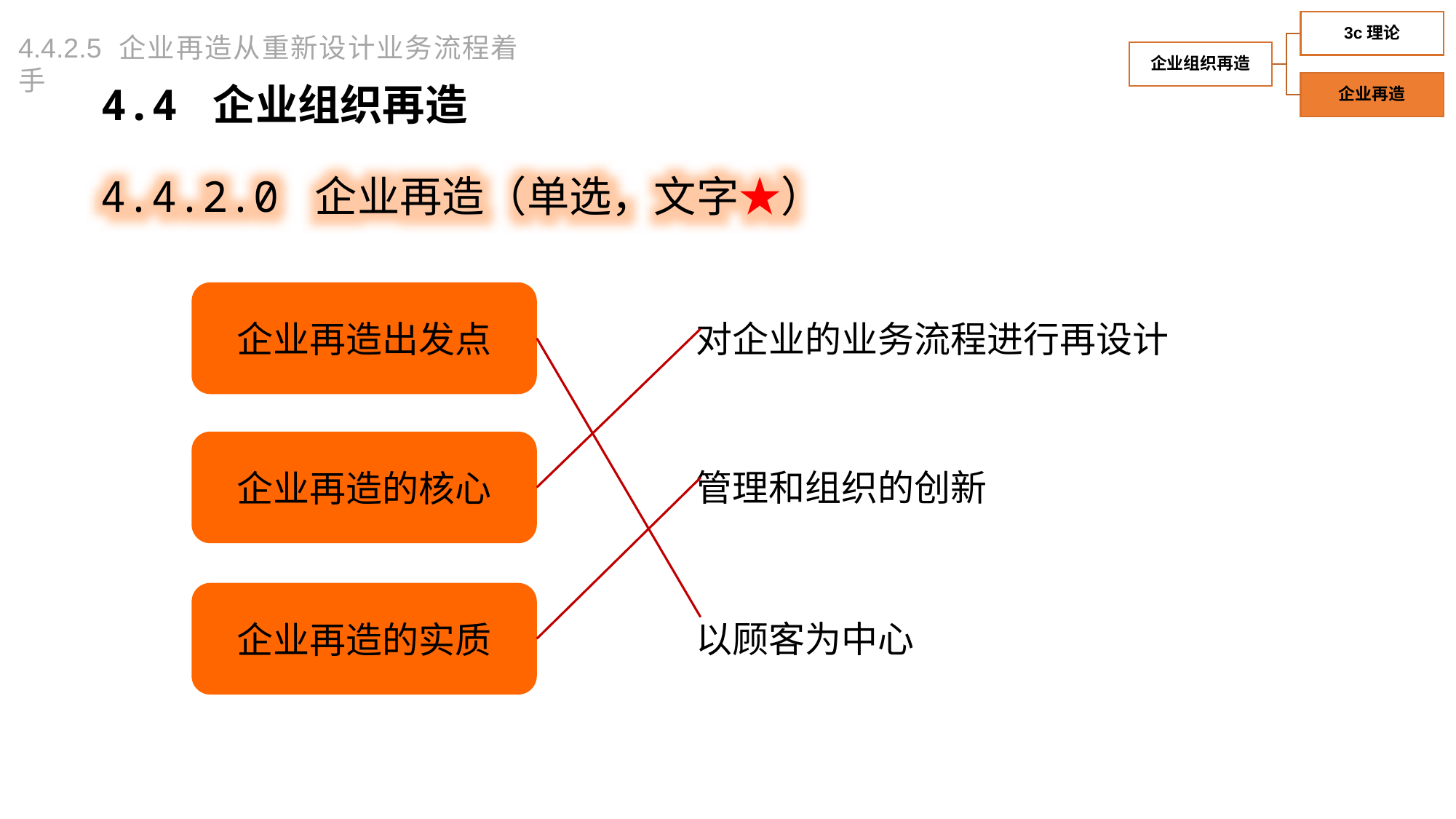

企业组织再造
3c理论
企业再造
4.4.2.5 企业再造从重新设计业务流程着手
4.4 企业组织再造
4.4.2.0 企业再造（单选，文字★）
企业再造出发点
对企业的业务流程进行再设计
企业再造的核心
管理和组织的创新
企业再造的实质
以顾客为中心